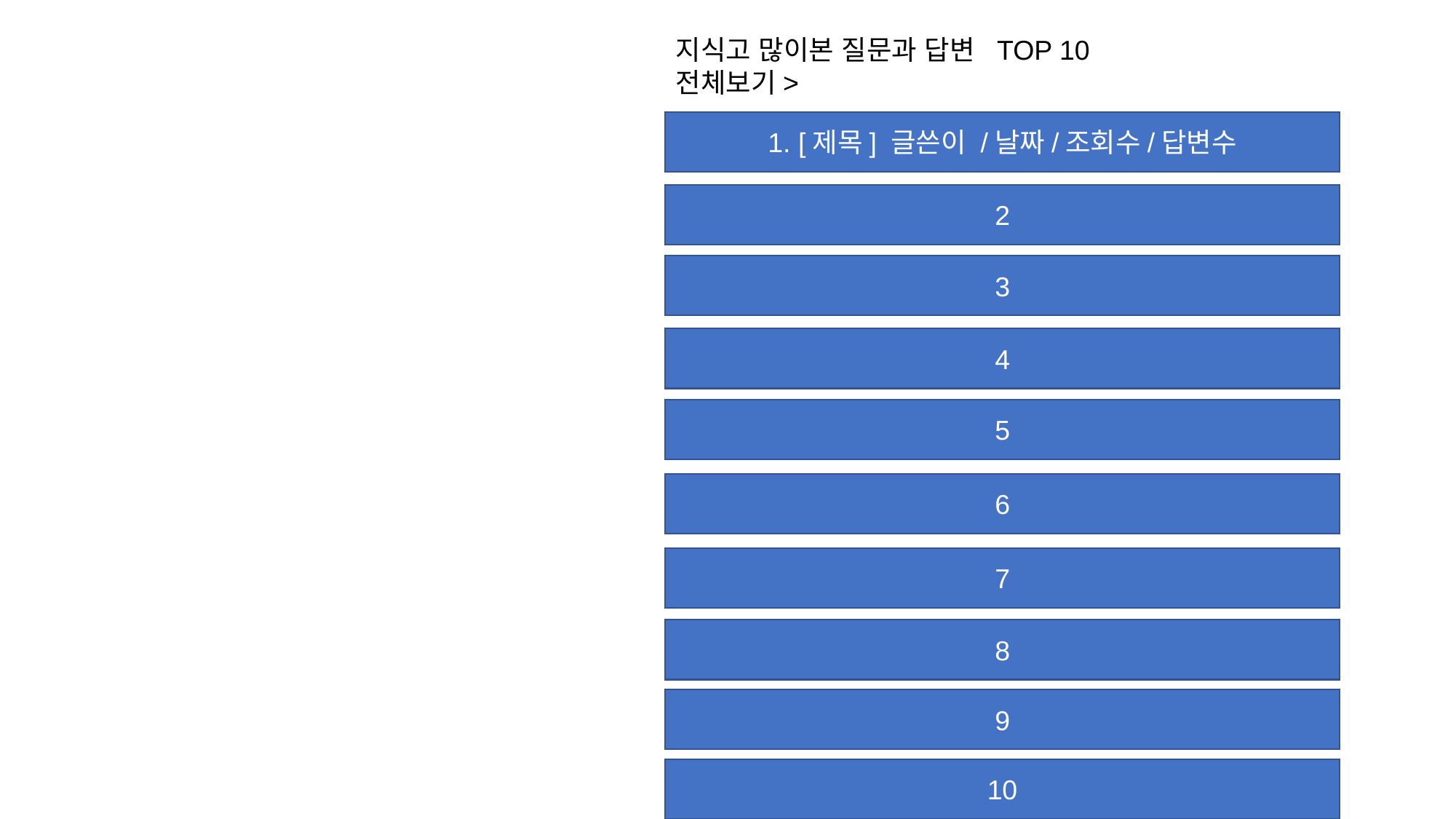

지식고 많이본 질문과 답변  TOP 10          전체보기>
#
1. [제목] 글쓴이 /날짜/조회수/답변수
2

3
4
5
6
7
8
9
10